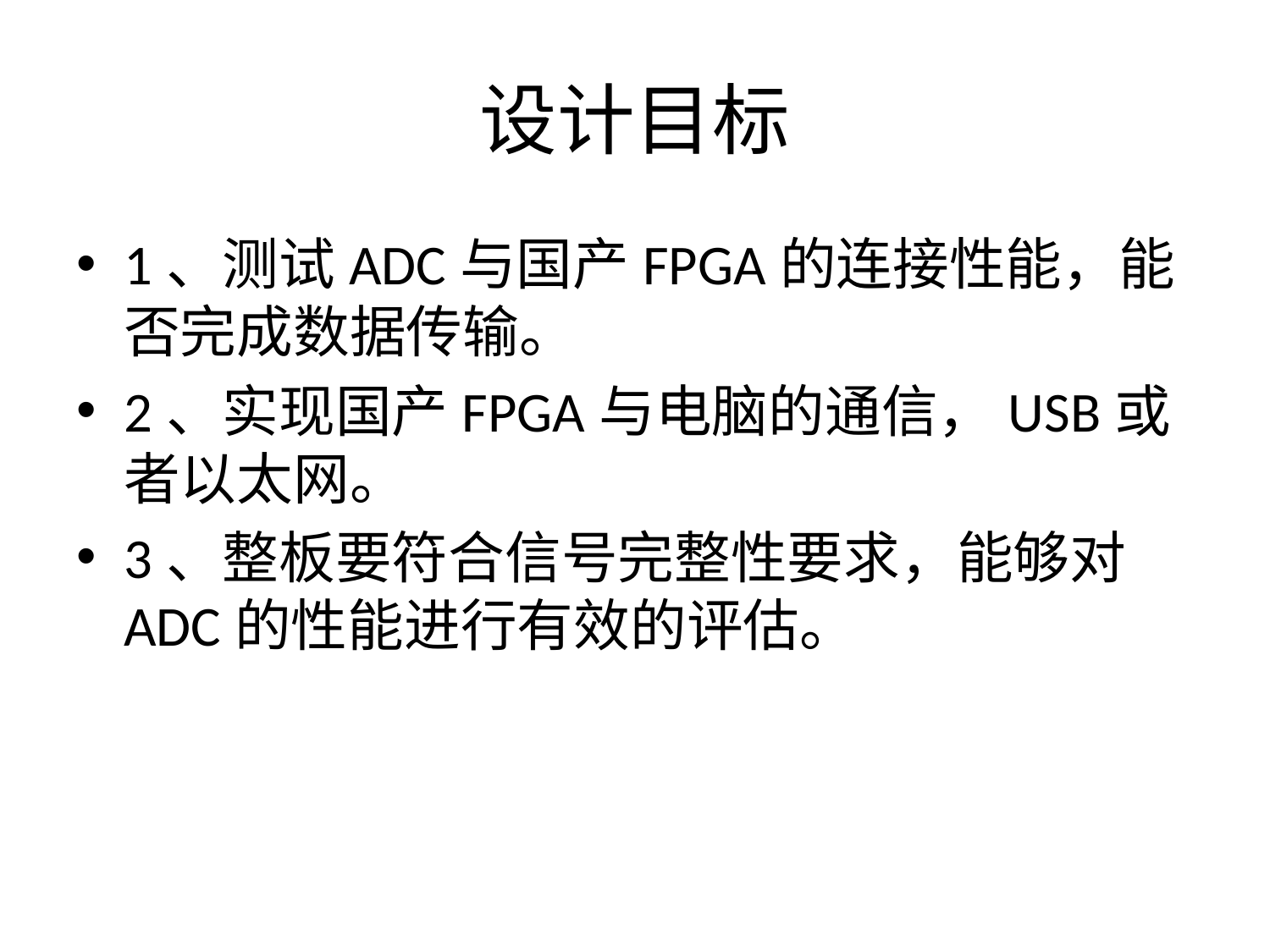

# 设计目标
1、测试ADC与国产FPGA的连接性能，能否完成数据传输。
2、实现国产FPGA与电脑的通信，USB或者以太网。
3、整板要符合信号完整性要求，能够对ADC的性能进行有效的评估。